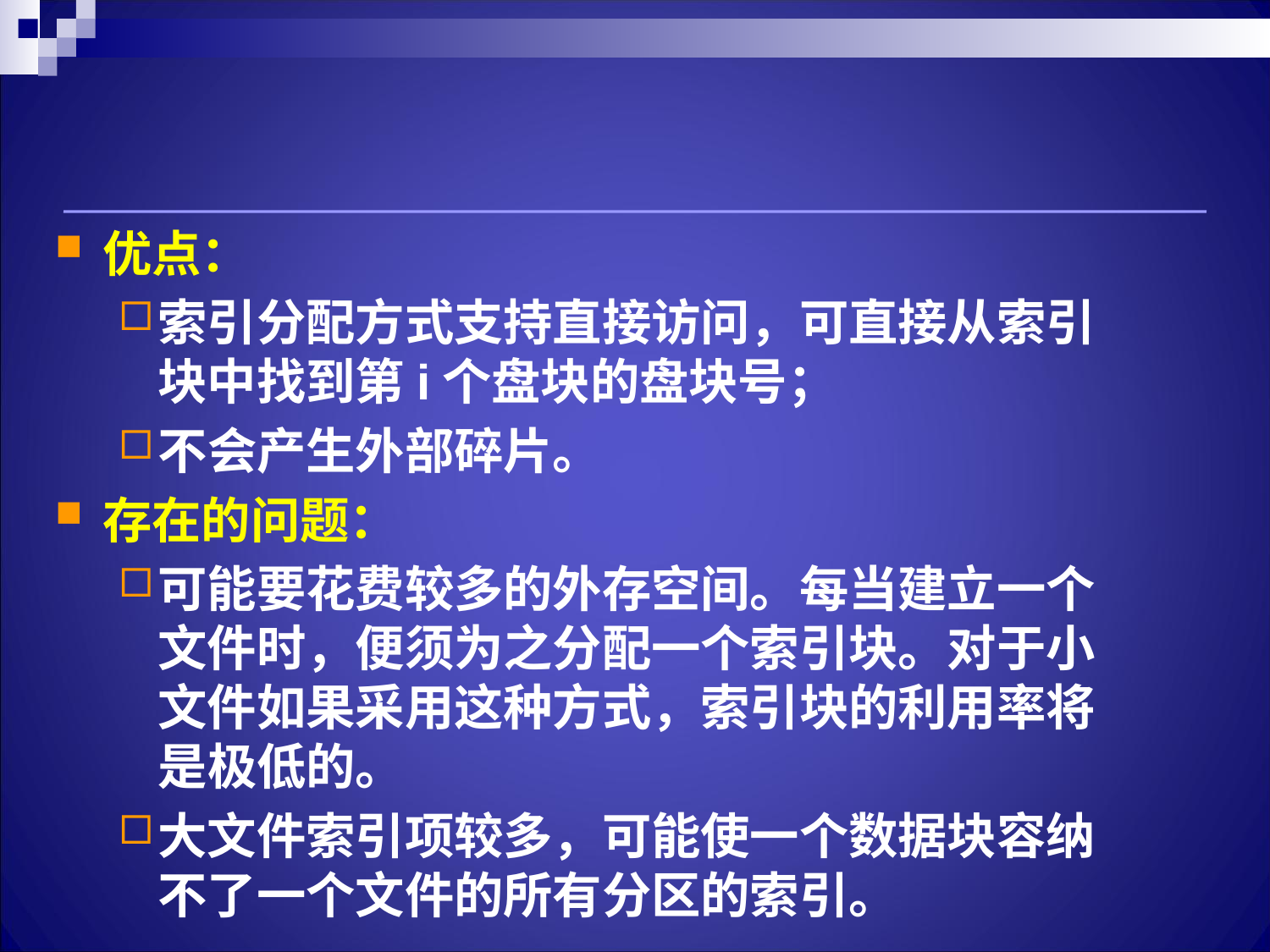

优点：
索引分配方式支持直接访问，可直接从索引块中找到第i个盘块的盘块号；
不会产生外部碎片。
存在的问题：
可能要花费较多的外存空间。每当建立一个文件时，便须为之分配一个索引块。对于小文件如果采用这种方式，索引块的利用率将是极低的。
大文件索引项较多，可能使一个数据块容纳不了一个文件的所有分区的索引。